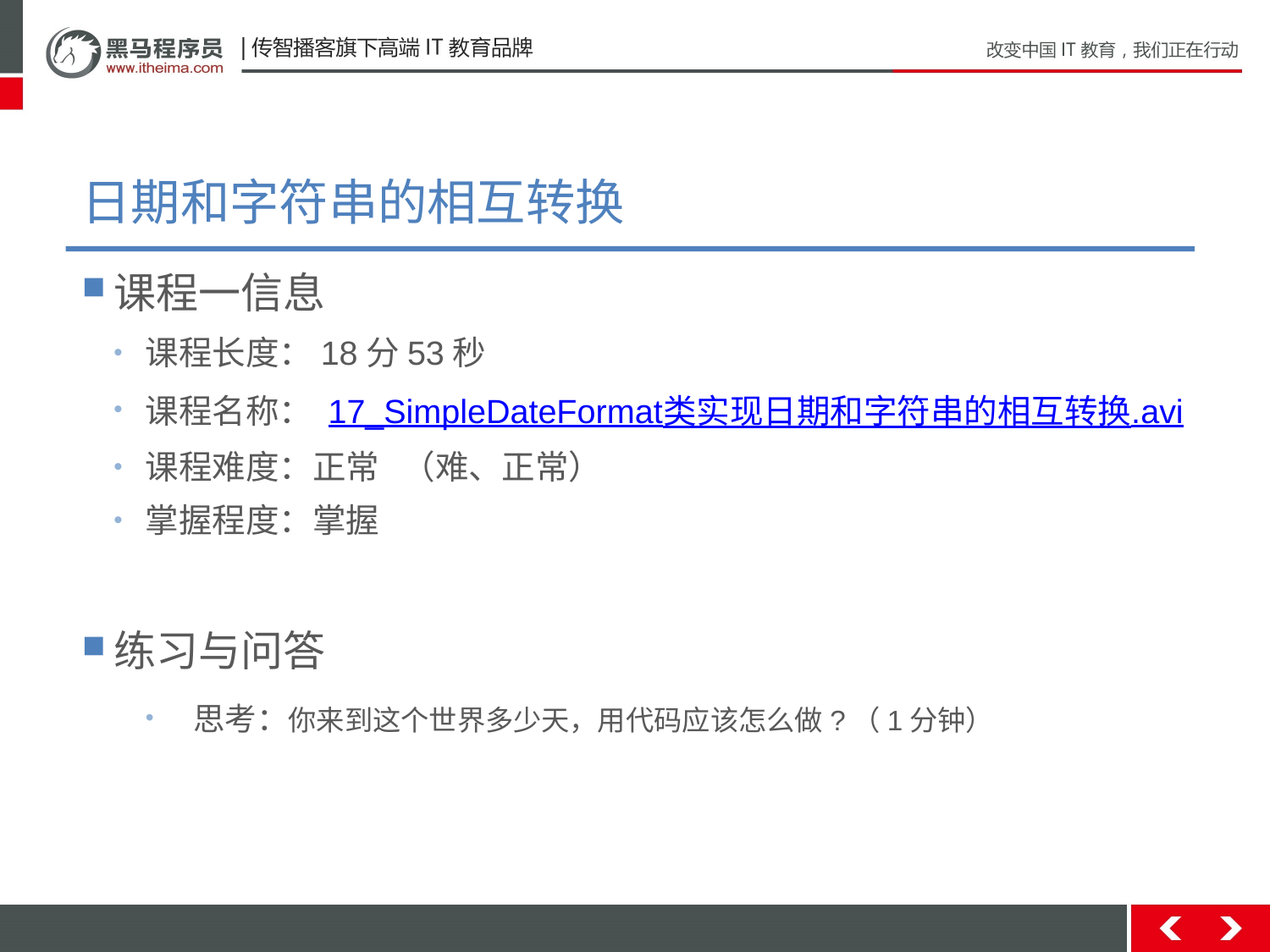

# 日期和字符串的相互转换
课程一信息
课程长度：18分53秒
课程名称： 17_SimpleDateFormat类实现日期和字符串的相互转换.avi
课程难度：正常   （难、正常）
掌握程度：掌握

练习与问答
思考：你来到这个世界多少天，用代码应该怎么做?（1分钟）